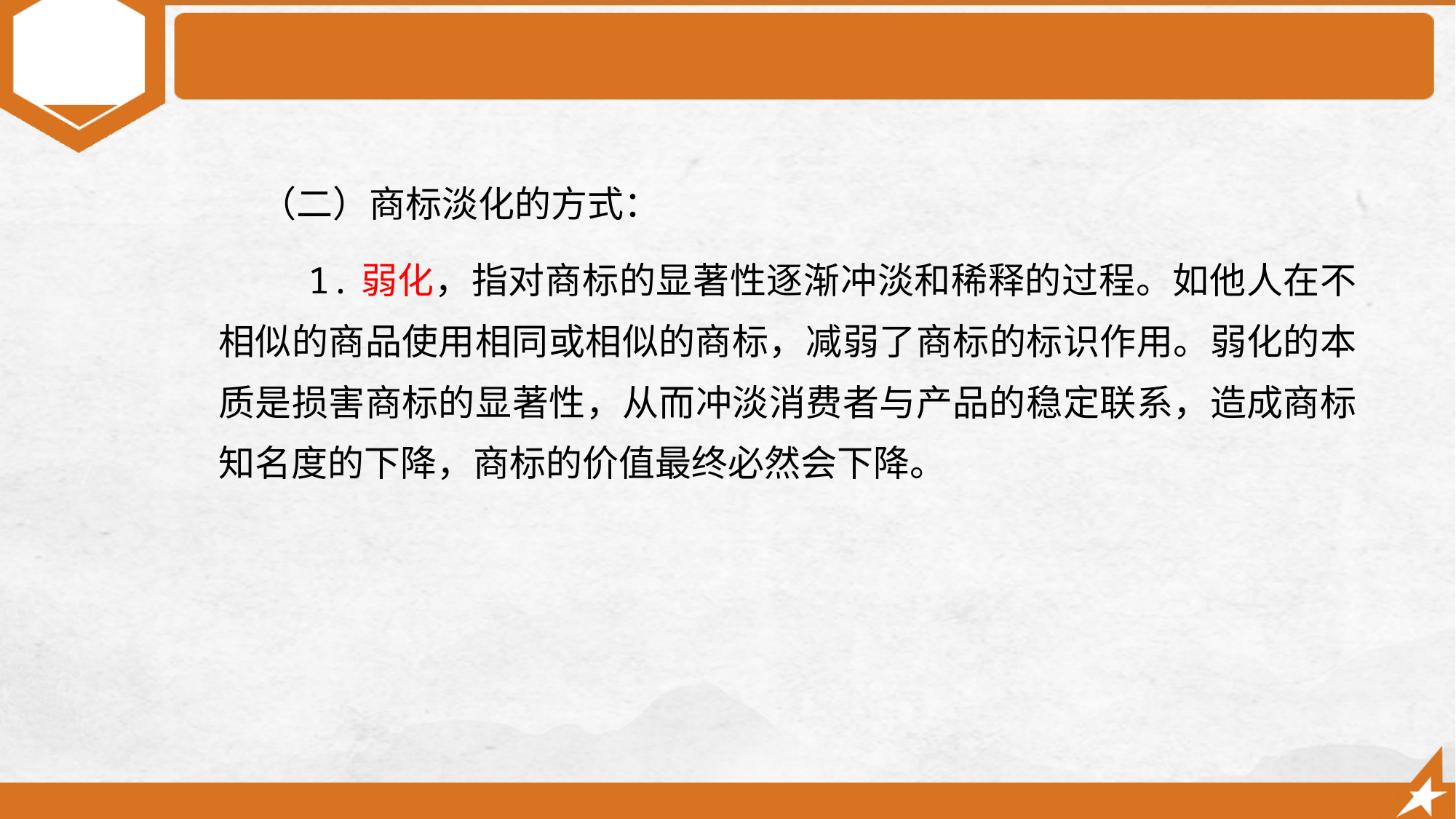

（二）商标淡化的方式：
    1.弱化，指对商标的显著性逐渐冲淡和稀释的过程。如他人在不相似的商品使用相同或相似的商标，减弱了商标的标识作用。弱化的本质是损害商标的显著性，从而冲淡消费者与产品的稳定联系，造成商标知名度的下降，商标的价值最终必然会下降。